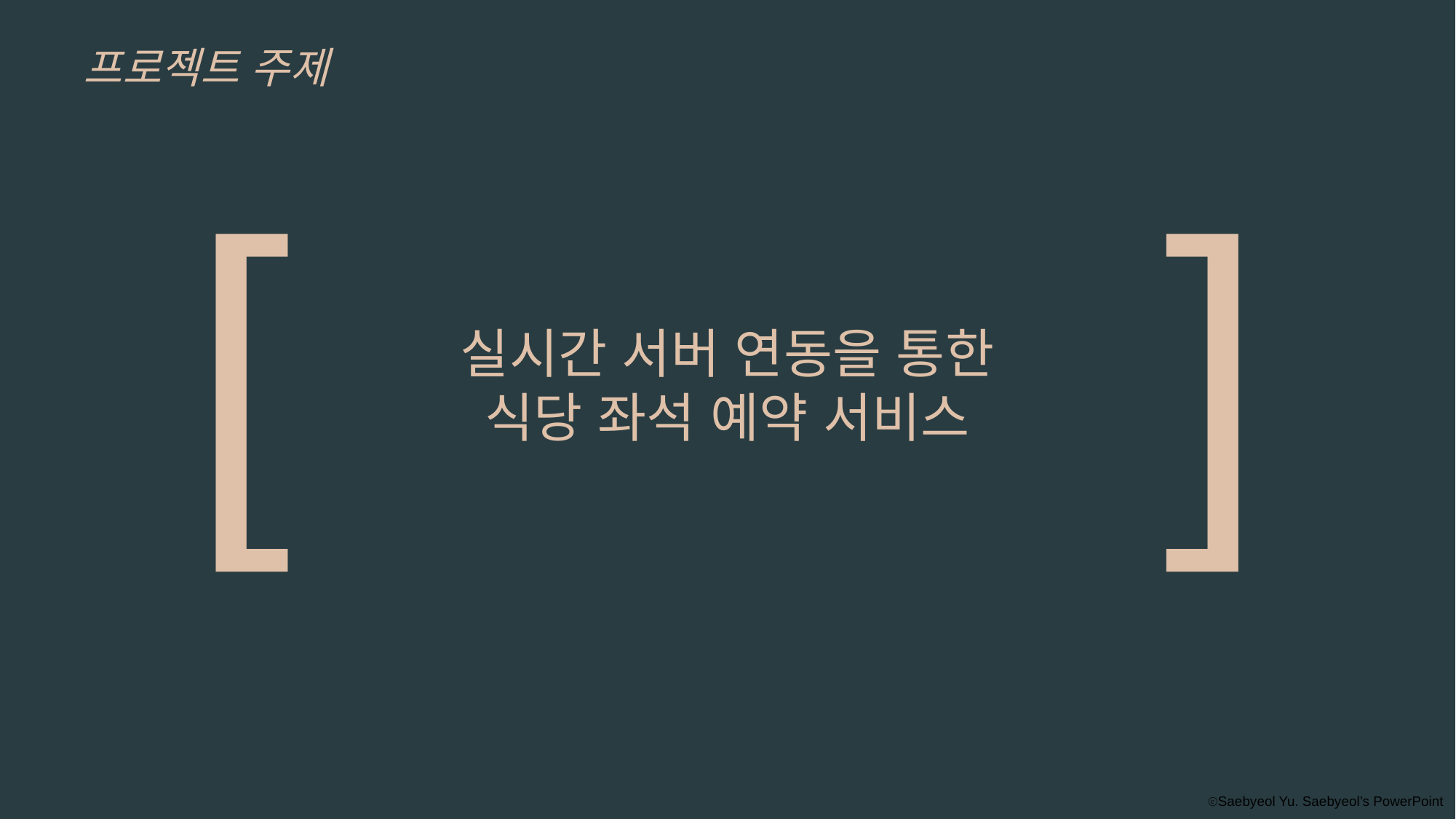

프로젝트 주제
[
]
실시간 서버 연동을 통한 식당 좌석 예약 서비스